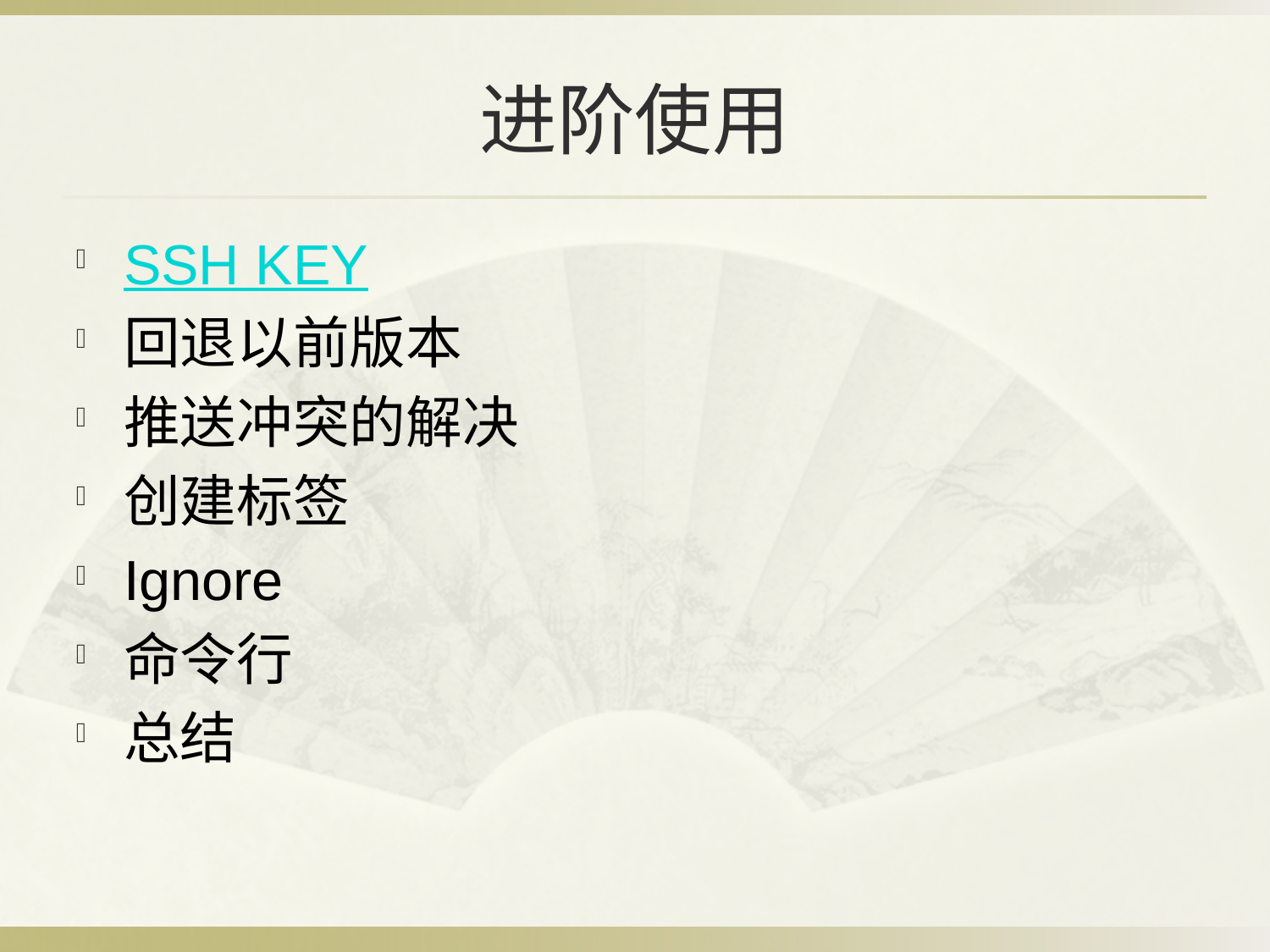

# 进阶使用
SSH KEY
回退以前版本
推送冲突的解决
创建标签
Ignore
命令行
总结